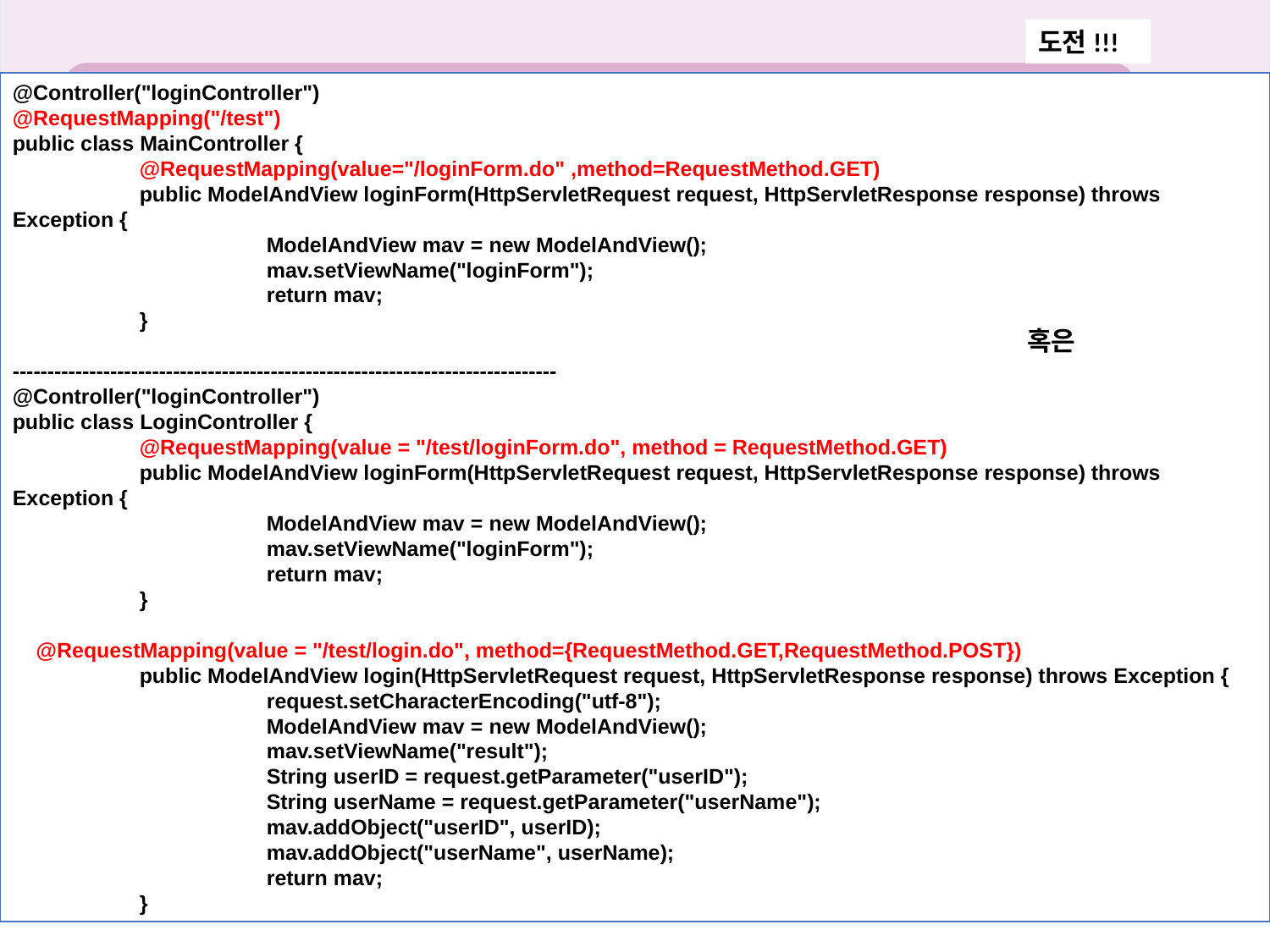

도전!!!
@Controller("loginController")
@RequestMapping("/test")
public class MainController {
   	@RequestMapping(value="/loginForm.do" ,method=RequestMethod.GET)
	public ModelAndView loginForm(HttpServletRequest request, HttpServletResponse response) throws Exception {
		ModelAndView mav = new ModelAndView();
		mav.setViewName("loginForm");
		return mav;
	}

------------------------------------------------------------------------------
@Controller("loginController")
public class LoginController {
	@RequestMapping(value = "/test/loginForm.do", method = RequestMethod.GET)
	public ModelAndView loginForm(HttpServletRequest request, HttpServletResponse response) throws Exception {
		ModelAndView mav = new ModelAndView();
		mav.setViewName("loginForm");
		return mav;
	}

    @RequestMapping(value = "/test/login.do", method={RequestMethod.GET,RequestMethod.POST})
	public ModelAndView login(HttpServletRequest request, HttpServletResponse response) throws Exception {
		request.setCharacterEncoding("utf-8");
		ModelAndView mav = new ModelAndView();
		mav.setViewName("result");
		String userID = request.getParameter("userID");
		String userName = request.getParameter("userName");
		mav.addObject("userID", userID);
		mav.addObject("userName", userName);
		return mav;
	}
혹은